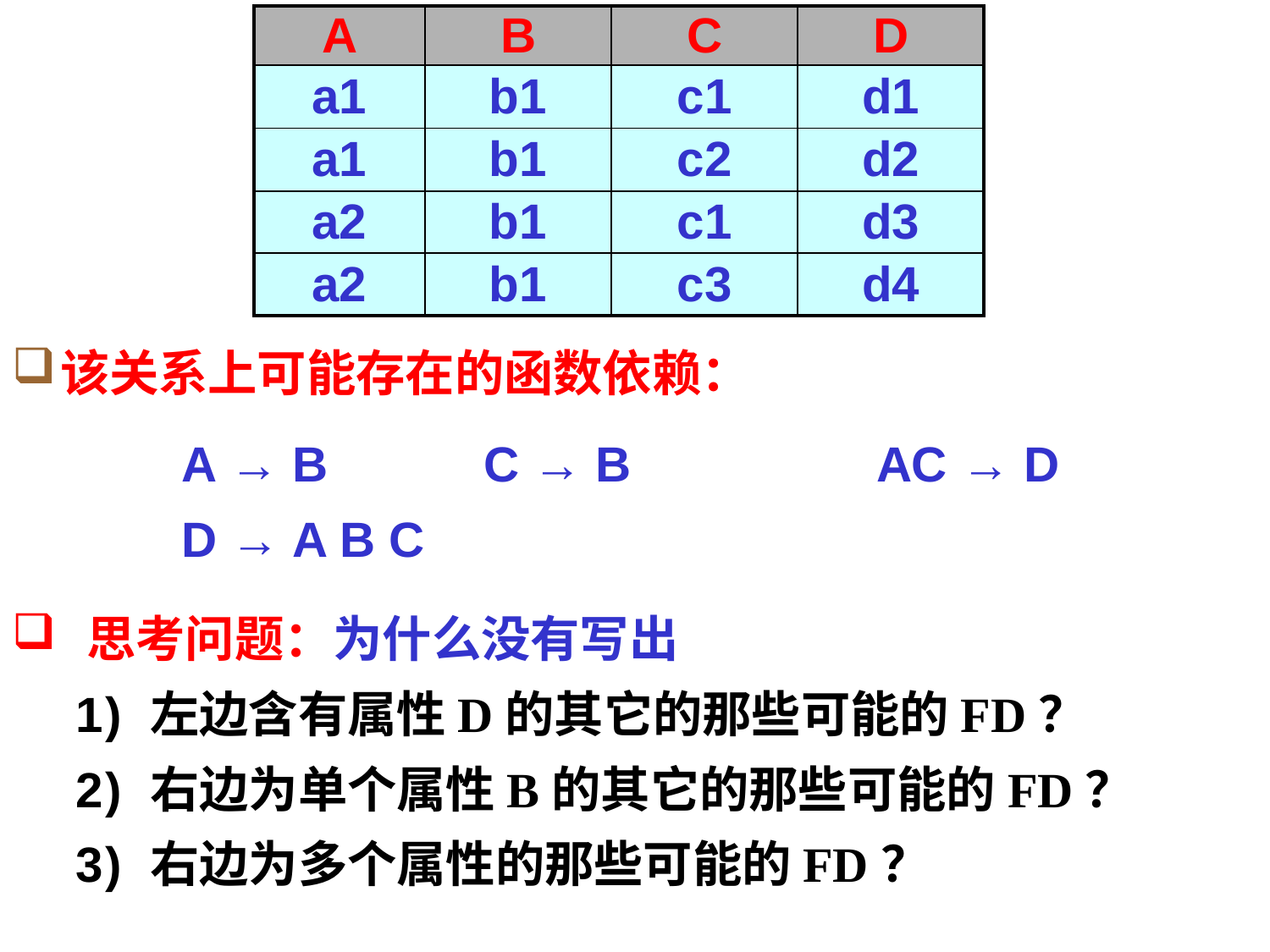

| A | B | C | D |
| --- | --- | --- | --- |
| a1 | b1 | c1 | d1 |
| a1 | b1 | c2 | d2 |
| a2 | b1 | c1 | d3 |
| a2 | b1 | c3 | d4 |
# 该关系上可能存在的函数依赖：
A → B 		C → B		 AC → D
D → A B C
思考问题：为什么没有写出
左边含有属性D的其它的那些可能的FD？
右边为单个属性B的其它的那些可能的FD？
右边为多个属性的那些可能的FD？

Database Principles & Programming
48
48
2007年度-教育部-IBM精品课程-南京大学计算机科学与技术系